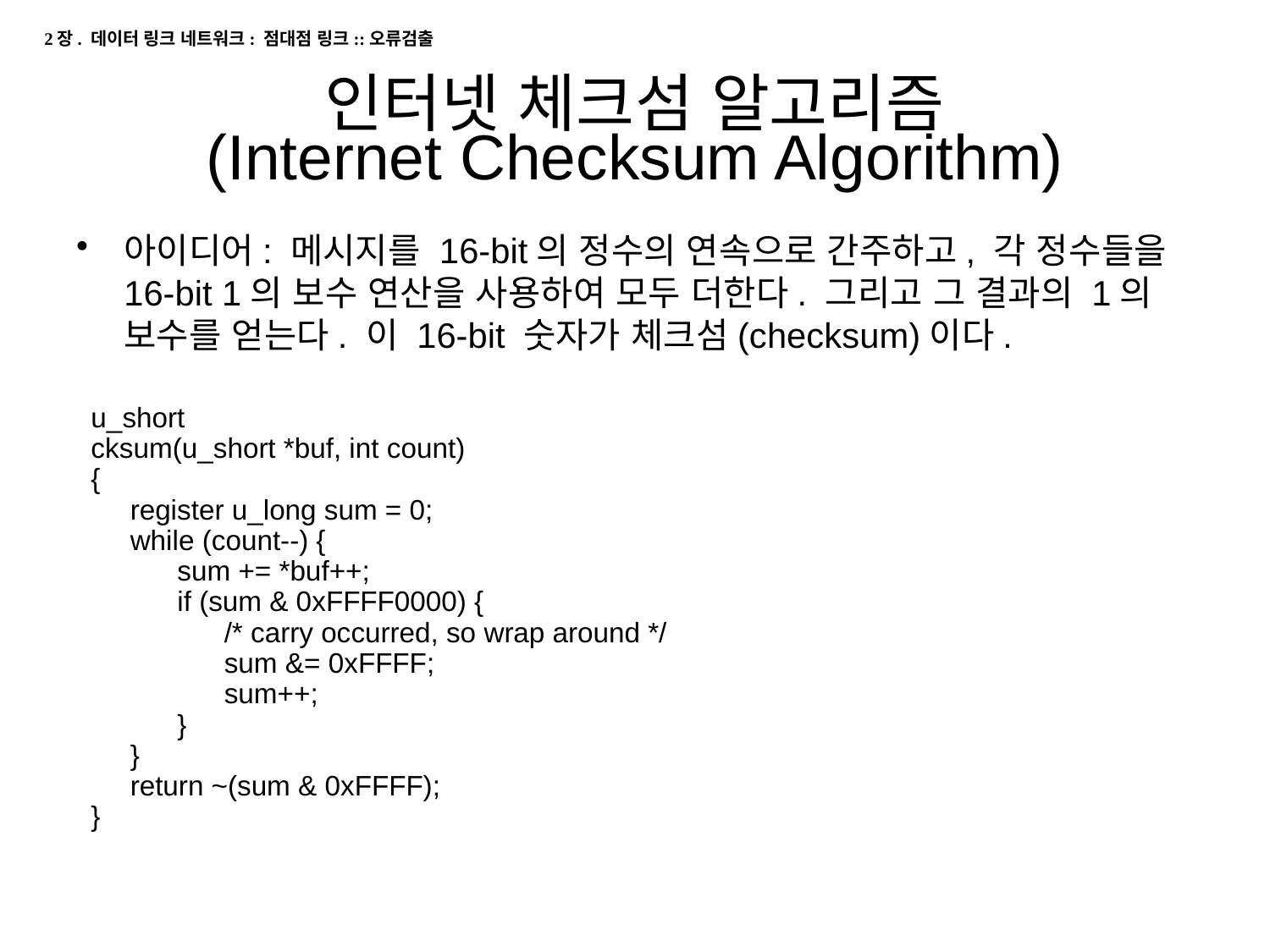

2장. 데이터 링크 네트워크: 점대점 링크::오류검출
# 인터넷 체크섬 알고리즘 (Internet Checksum Algorithm)
아이디어: 메시지를 16-bit의 정수의 연속으로 간주하고, 각 정수들을 16-bit 1의 보수 연산을 사용하여 모두 더한다. 그리고 그 결과의 1의 보수를 얻는다. 이 16-bit 숫자가 체크섬(checksum)이다.
| u\_short cksum(u\_short \*buf, int count) { register u\_long sum = 0; while (count--) { sum += \*buf++; if (sum & 0xFFFF0000) { /\* carry occurred, so wrap around \*/ sum &= 0xFFFF; sum++; } } return ~(sum & 0xFFFF); } |
| --- |